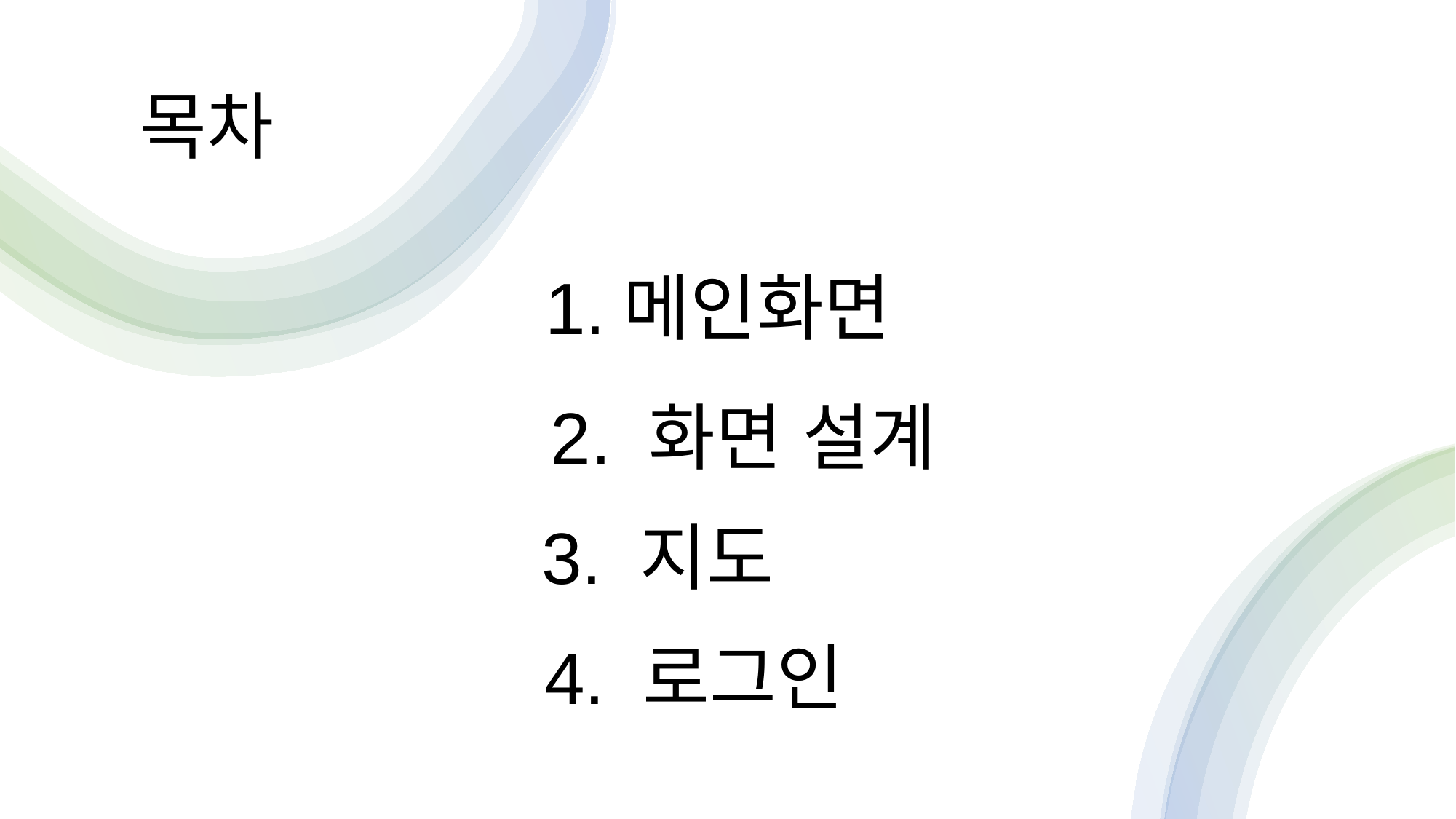

목차
1.메인화면
2. 화면 설계

3. 지도
4. 로그인